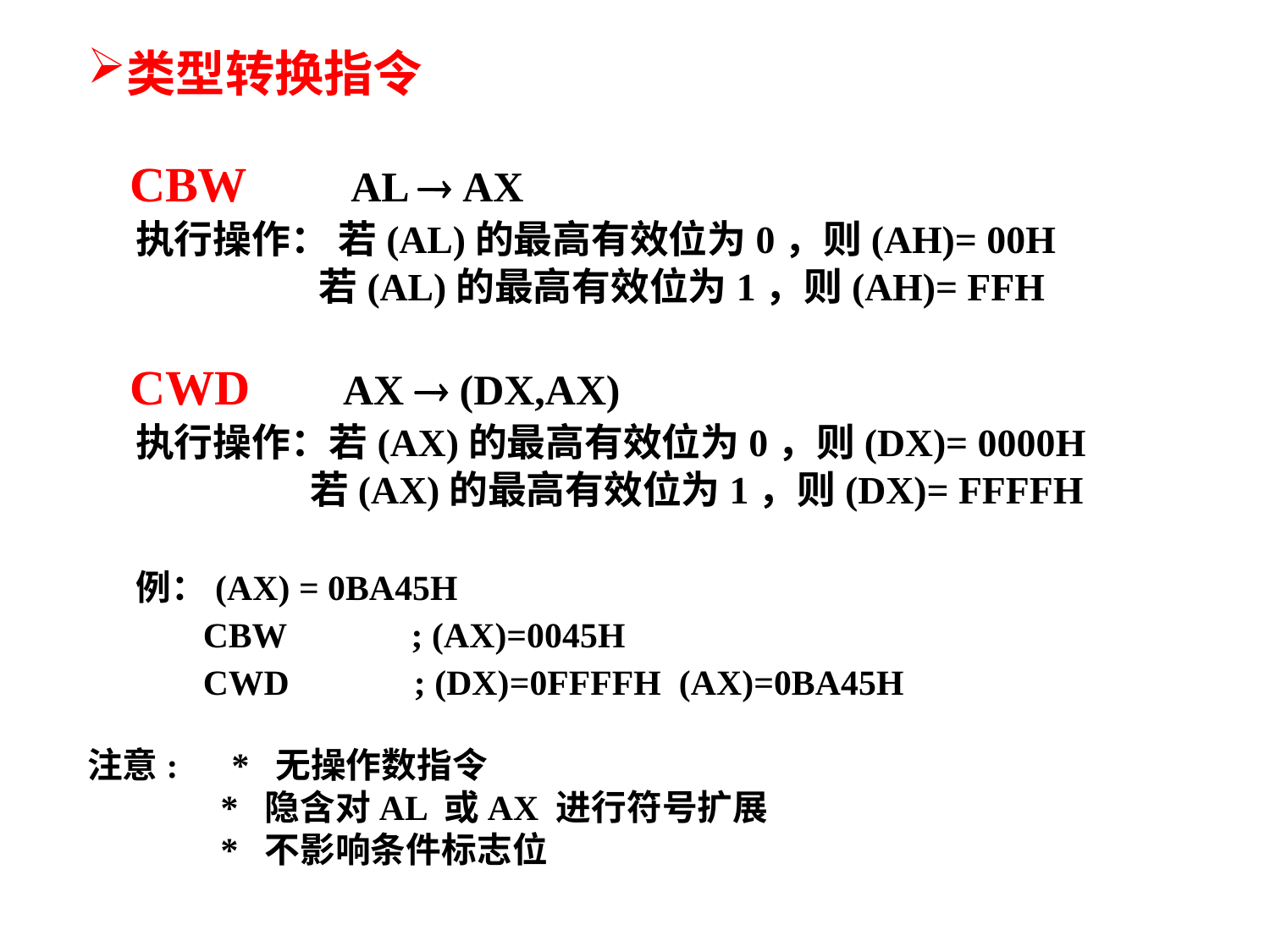

类型转换指令

    CBW          AL → AX
    执行操作： 若(AL)的最高有效位为0，则(AH)= 00H
                         若(AL)的最高有效位为1，则(AH)= FFH

    CWD         AX → (DX,AX)
    执行操作：若(AX)的最高有效位为0，则(DX)= 0000H
                        若(AX)的最高有效位为1，则(DX)= FFFFH

     例：(AX) = 0BA45H
             CBW              ; (AX)=0045H
             CWD              ; (DX)=0FFFFH  (AX)=0BA45H

注意:      *  无操作数指令
               *  隐含对AL 或AX 进行符号扩展
               *  不影响条件标志位